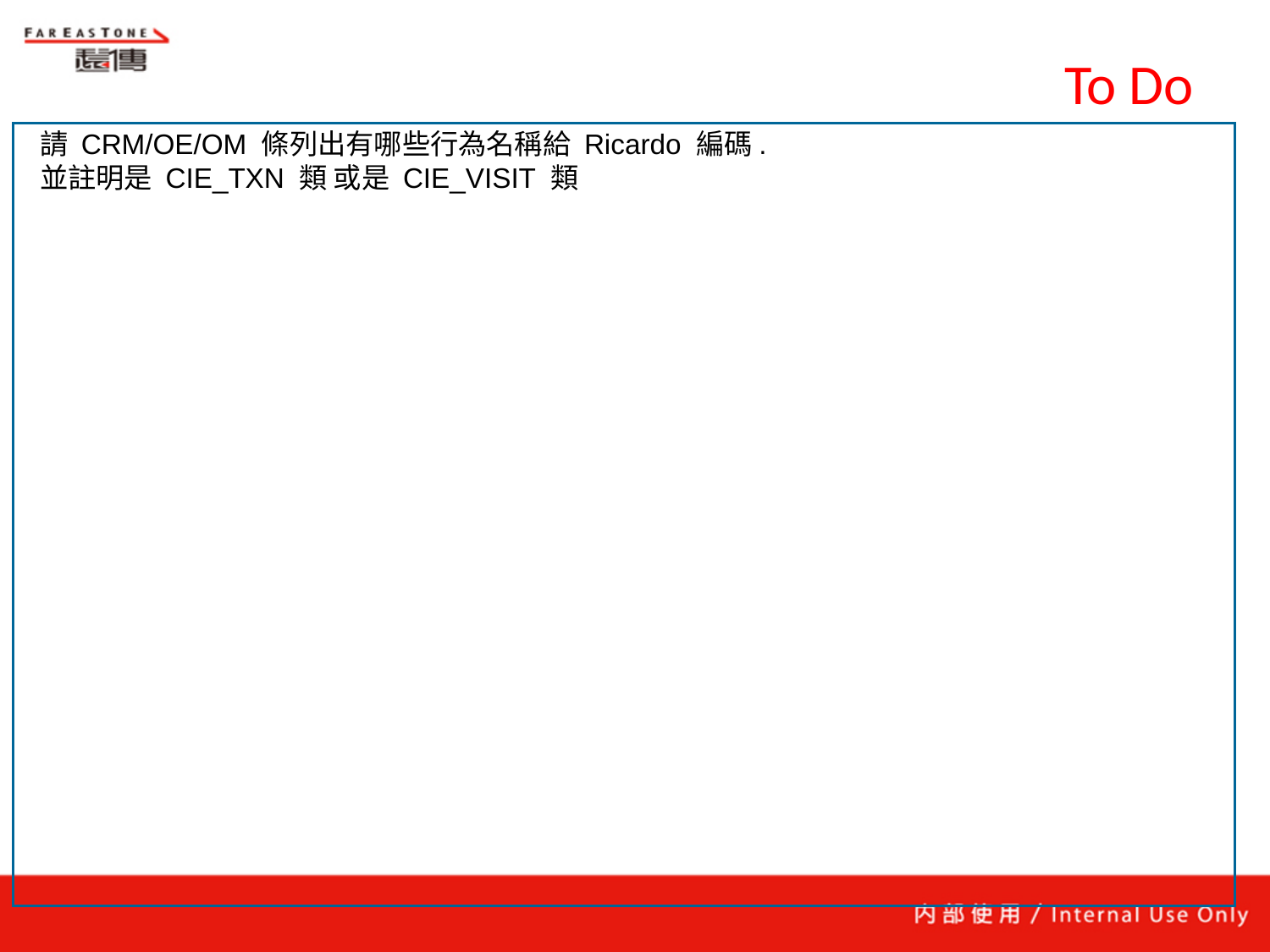

# To Do
請 CRM/OE/OM 條列出有哪些行為名稱給 Ricardo 編碼.
並註明是 CIE_TXN 類 或是 CIE_VISIT 類